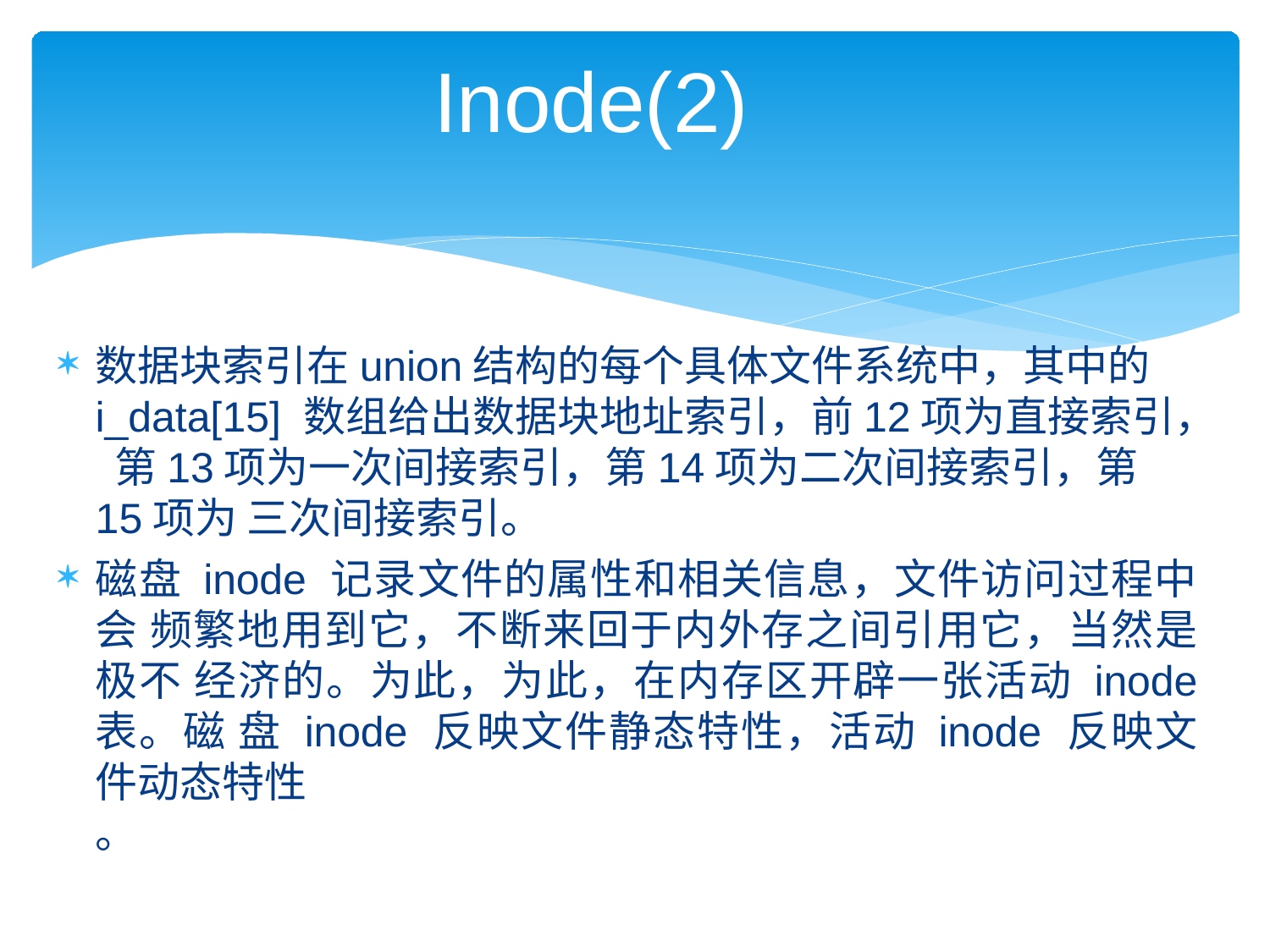

# Inode(2)
数据块索引在union结构的每个具体文件系统中，其中的
i_data[15] 数组给出数据块地址索引，前12项为直接索引，  第13项为一次间接索引，第14项为二次间接索引，第15项为 三次间接索引。
磁盘 inode 记录文件的属性和相关信息，文件访问过程中会 频繁地用到它，不断来回于内外存之间引用它，当然是极不 经济的。为此，为此，在内存区开辟一张活动 inode 表。磁 盘 inode 反映文件静态特性，活动 inode 反映文件动态特性
。